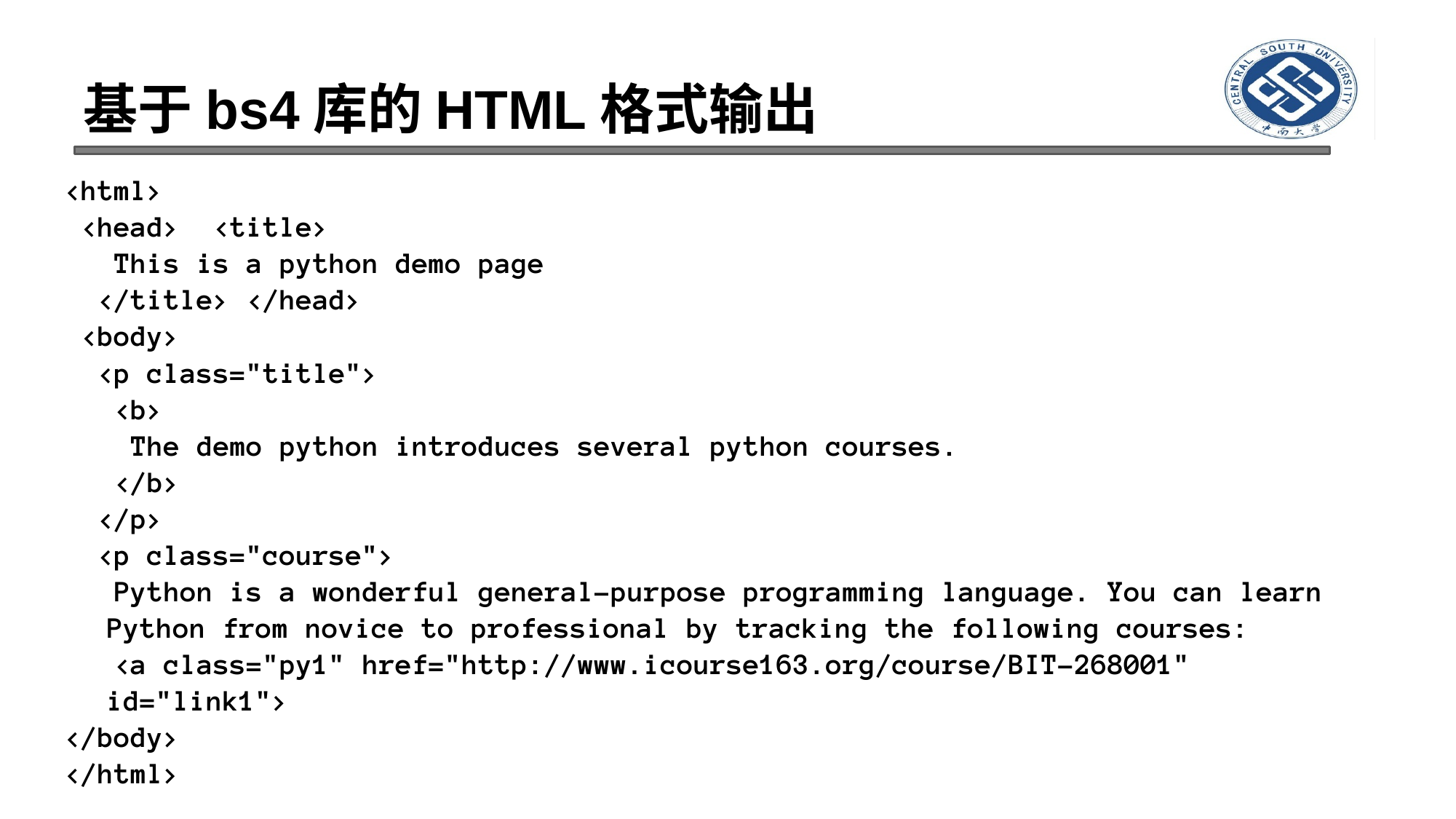

# 基于bs4库的HTML格式输出
<html>
 <head>  <title>
   This is a python demo page
  </title> </head>
 <body>
  <p class="title">
   <b>
    The demo python introduces several python courses.
   </b>
  </p>
  <p class="course">
   Python is a wonderful general-purpose programming language. You can learn Python from novice to professional by tracking the following courses:
   <a class="py1" href="http://www.icourse163.org/course/BIT-268001" id="link1">
</body>
</html>